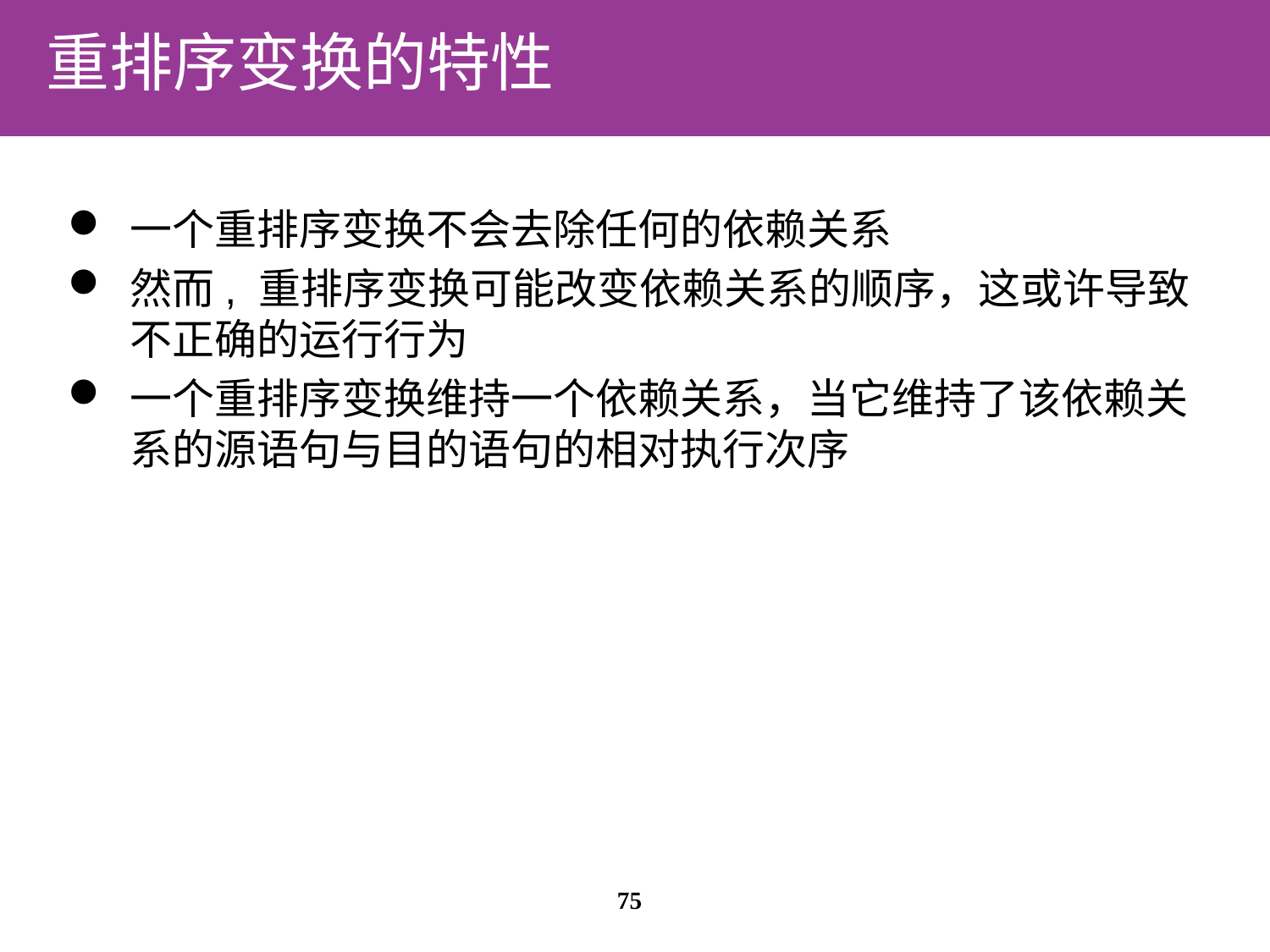

# 重排序变换的特性
一个重排序变换不会去除任何的依赖关系
然而, 重排序变换可能改变依赖关系的顺序，这或许导致不正确的运行行为
一个重排序变换维持一个依赖关系，当它维持了该依赖关系的源语句与目的语句的相对执行次序
75